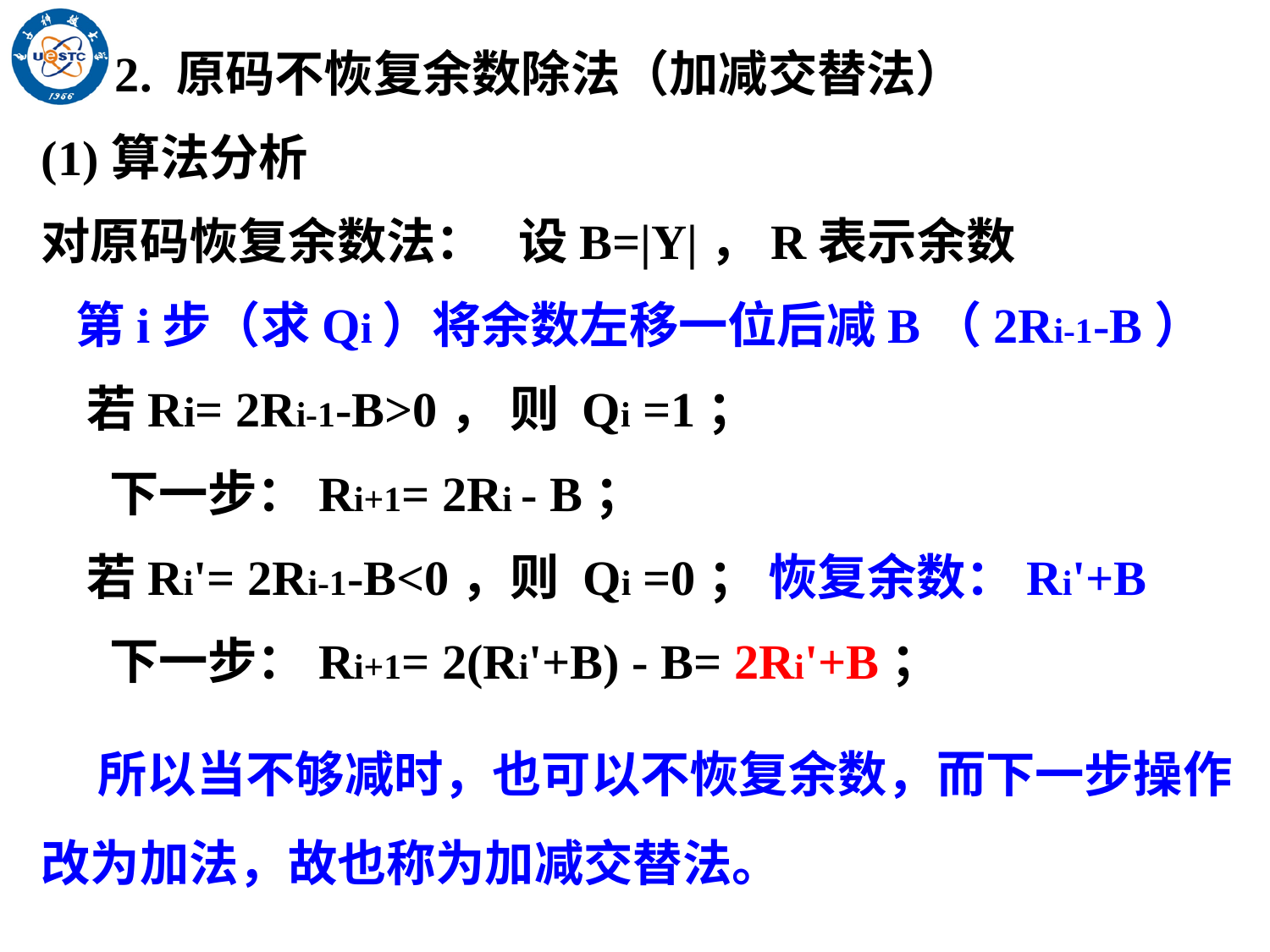

2. 原码不恢复余数除法（加减交替法）
(1)算法分析
对原码恢复余数法：   设B=|Y|，R表示余数
  第i步（求Qi）将余数左移一位后减B（2Ri-1-B）
   若Ri= 2Ri-1-B>0， 则 Qi =1；
     下一步：Ri+1= 2Ri - B；
   若Ri'= 2Ri-1-B<0，则 Qi =0； 恢复余数：Ri'+B
     下一步：Ri+1= 2(Ri'+B) - B= 2Ri'+B；
    所以当不够减时，也可以不恢复余数，而下一步操作改为加法，故也称为加减交替法。